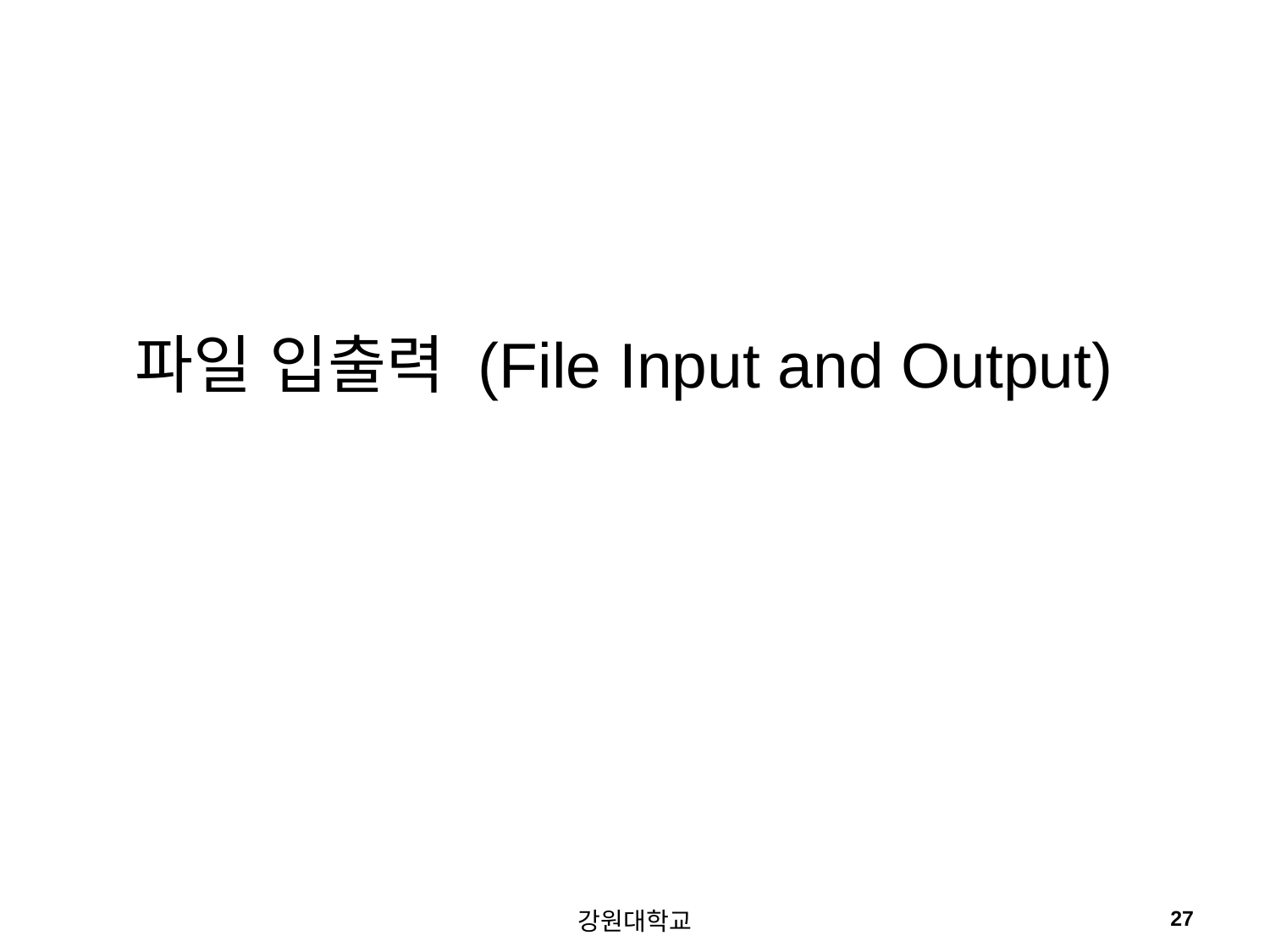

# 파일 입출력 (File Input and Output)
강원대학교
27